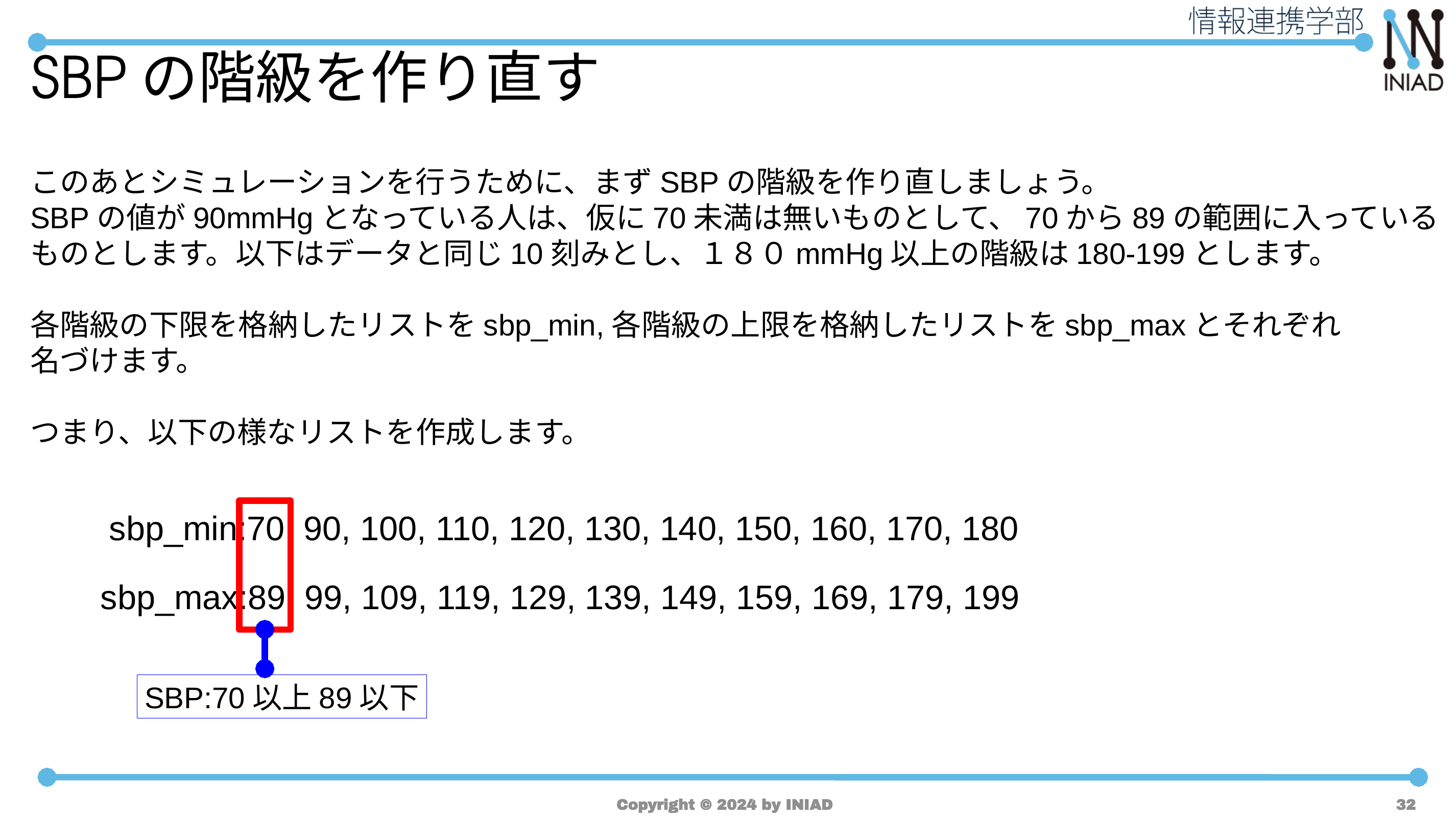

# SBPの階級を作り直す
このあとシミュレーションを行うために、まずSBPの階級を作り直しましょう。
SBPの値が90mmHgとなっている人は、仮に70未満は無いものとして、70から89の範囲に入っている
ものとします。以下はデータと同じ10刻みとし、１８０mmHg以上の階級は180-199とします。

各階級の下限を格納したリストをsbp_min,各階級の上限を格納したリストをsbp_maxとそれぞれ
名づけます。

つまり、以下の様なリストを作成します。

sbp_min:70, 90, 100, 110, 120, 130, 140, 150, 160, 170, 180
sbp_max:89, 99, 109, 119, 129, 139, 149, 159, 169, 179, 199
SBP:70以上89以下
Copyright © 2024 by INIAD
32